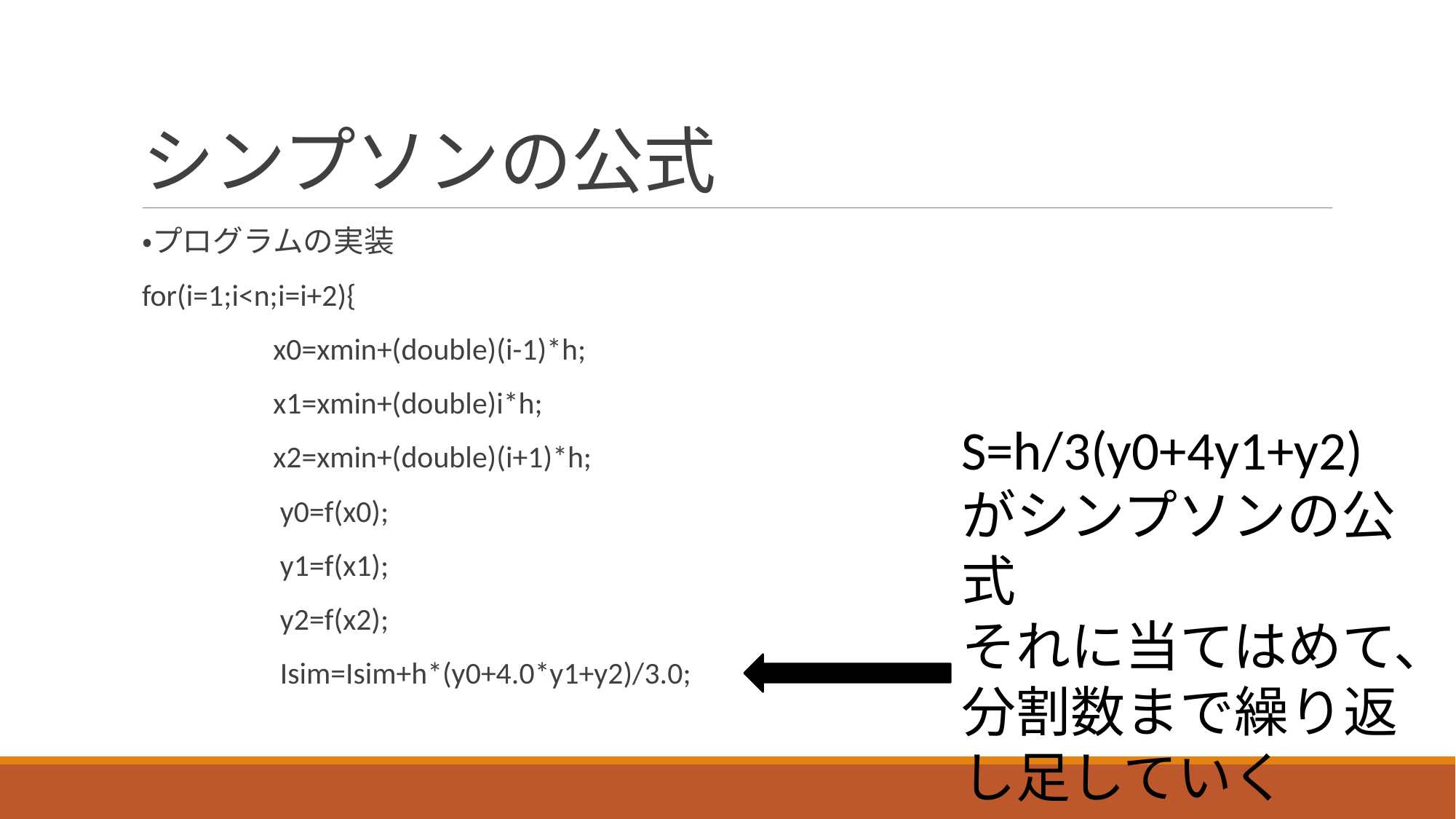

# シンプソンの公式
・プログラムの実装
for(i=1;i<n;i=i+2){
                   x0=xmin+(double)(i-1)*h;
                   x1=xmin+(double)i*h;
                   x2=xmin+(double)(i+1)*h;
                    y0=f(x0);
                    y1=f(x1);
                    y2=f(x2);
                    Isim=Isim+h*(y0+4.0*y1+y2)/3.0;
S=h/3(y0+4y1+y2)がシンプソンの公式
それに当てはめて、分割数まで繰り返し足していく